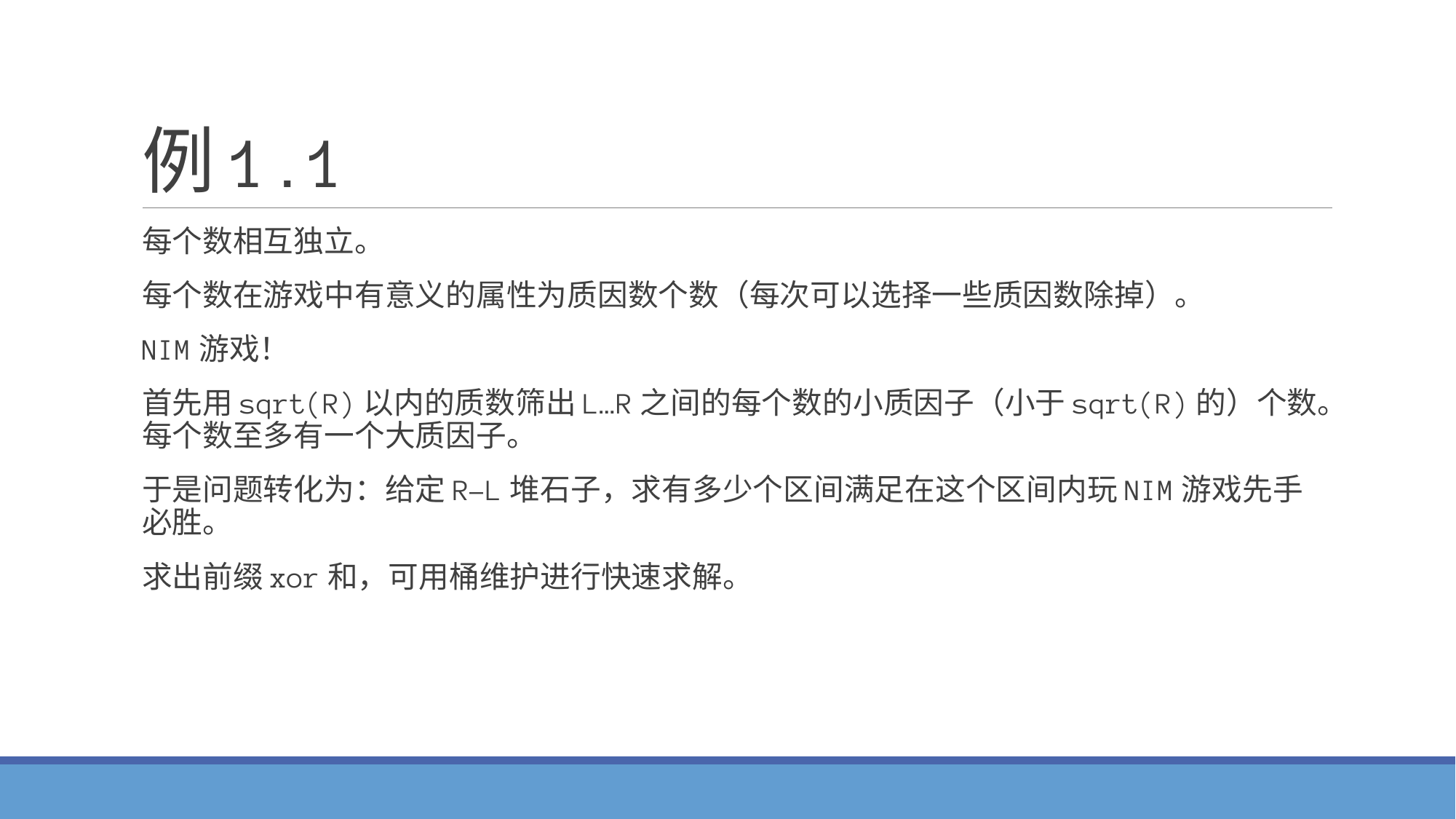

# 例1.1
每个数相互独立。
每个数在游戏中有意义的属性为质因数个数（每次可以选择一些质因数除掉）。
NIM游戏！
首先用sqrt(R)以内的质数筛出L…R之间的每个数的小质因子（小于sqrt(R)的）个数。每个数至多有一个大质因子。
于是问题转化为：给定R-L堆石子，求有多少个区间满足在这个区间内玩NIM游戏先手必胜。
求出前缀xor和，可用桶维护进行快速求解。